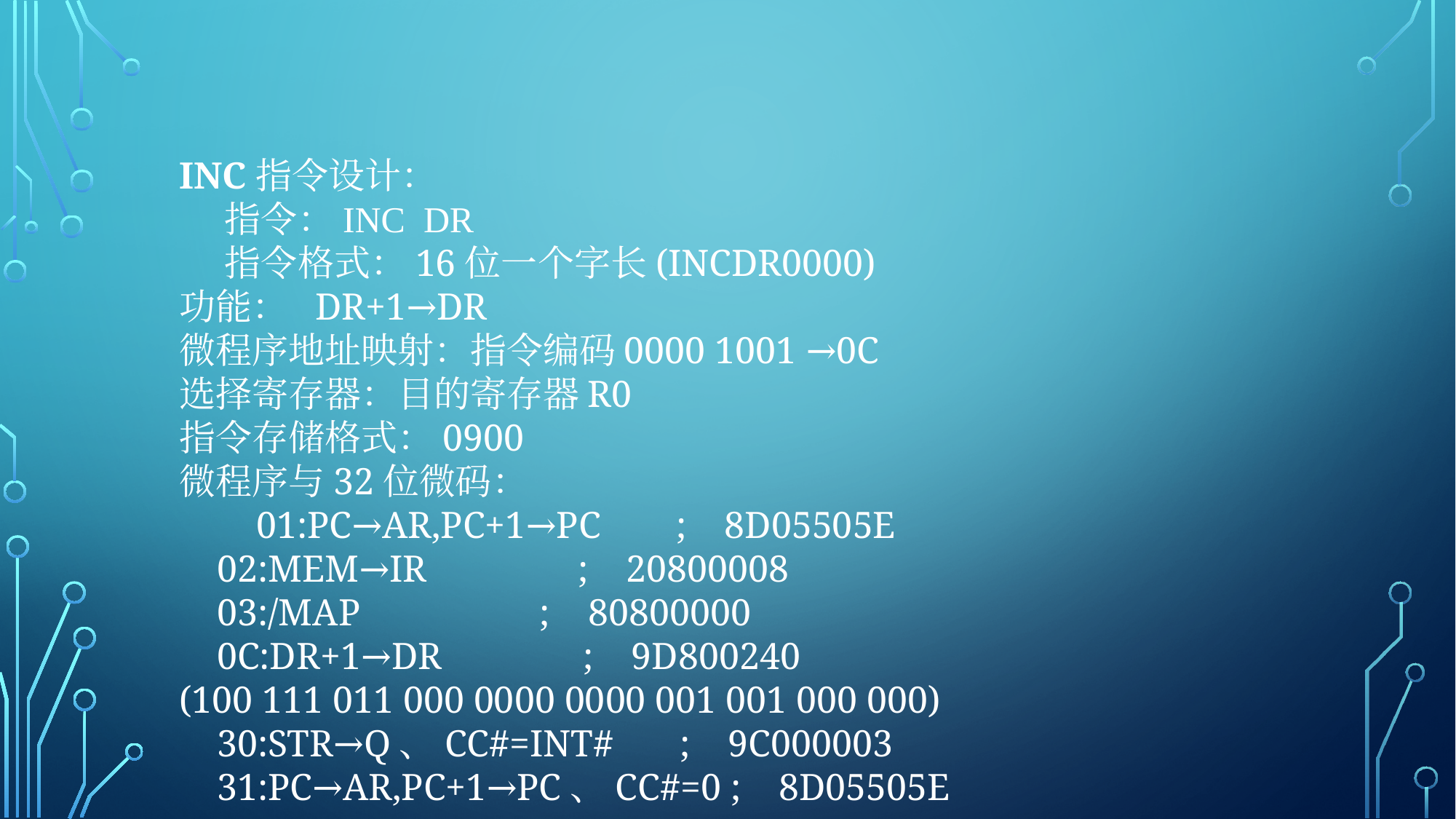

INC指令设计：
    指令：INC  DR
    指令格式：16位一个字长(INCDR0000)
功能：  DR+1→DR
微程序地址映射：指令编码0000 1001 →0C
选择寄存器：目的寄存器R0
指令存储格式：0900
微程序与32位微码：
	01:PC→AR,PC+1→PC        ;    8D05505E
    02:MEM→IR                ;    20800008
    03:/MAP                   ;    80800000
    0C:DR+1→DR               ;    9D800240
(100 111 011 000 0000 0000 001 001 000 000)
    30:STR→Q、CC#=INT#       ;    9C000003
    31:PC→AR,PC+1→PC、CC#=0 ;    8D05505E